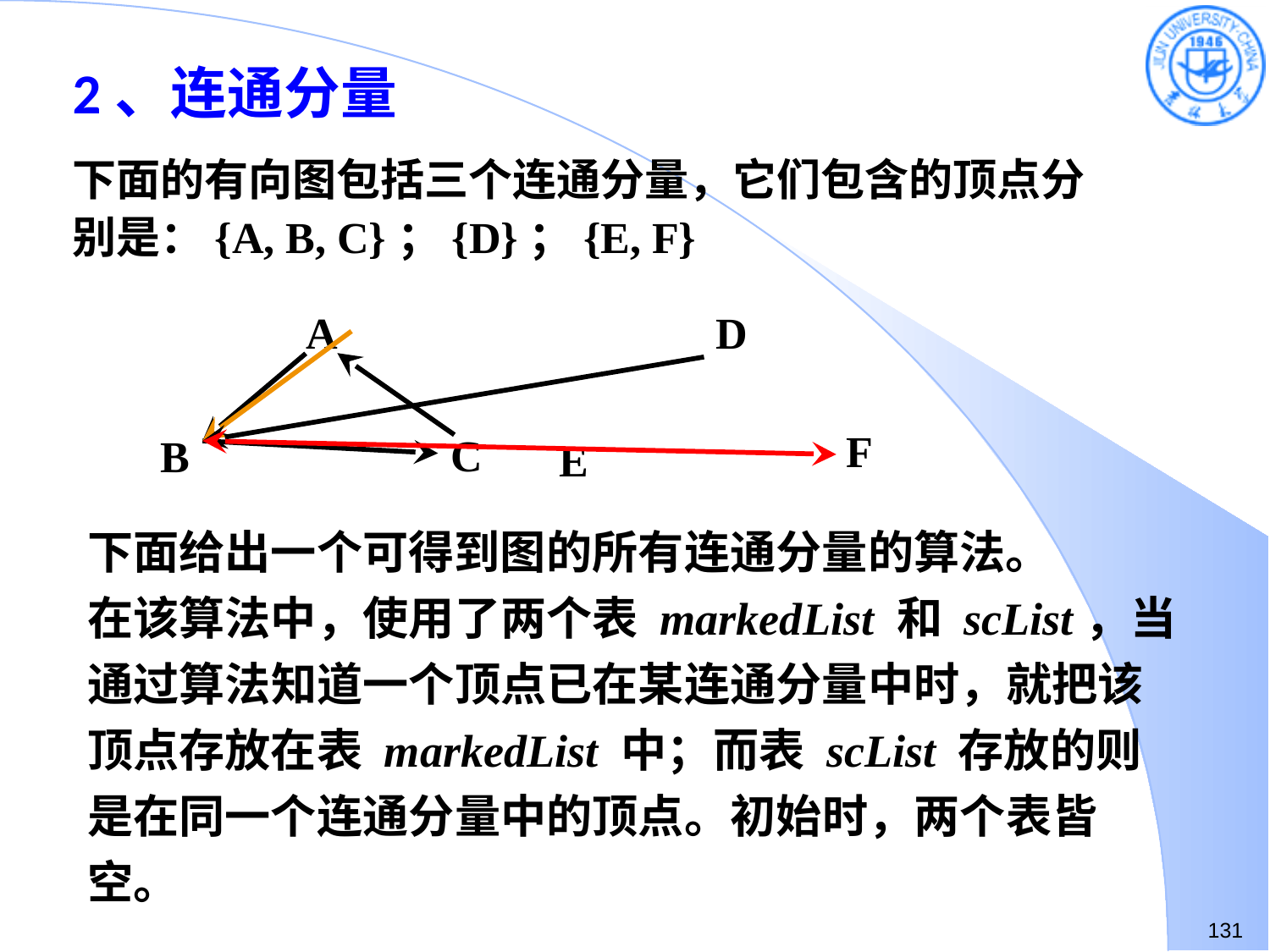

2、连通分量
下面的有向图包括三个连通分量，它们包含的顶点分别是：{A, B, C}；{D}；{E, F}
A
D

F
C
B
E
下面给出一个可得到图的所有连通分量的算法。
在该算法中，使用了两个表 markedList 和 scList，当通过算法知道一个顶点已在某连通分量中时，就把该顶点存放在表 markedList 中；而表 scList 存放的则是在同一个连通分量中的顶点。初始时，两个表皆空。